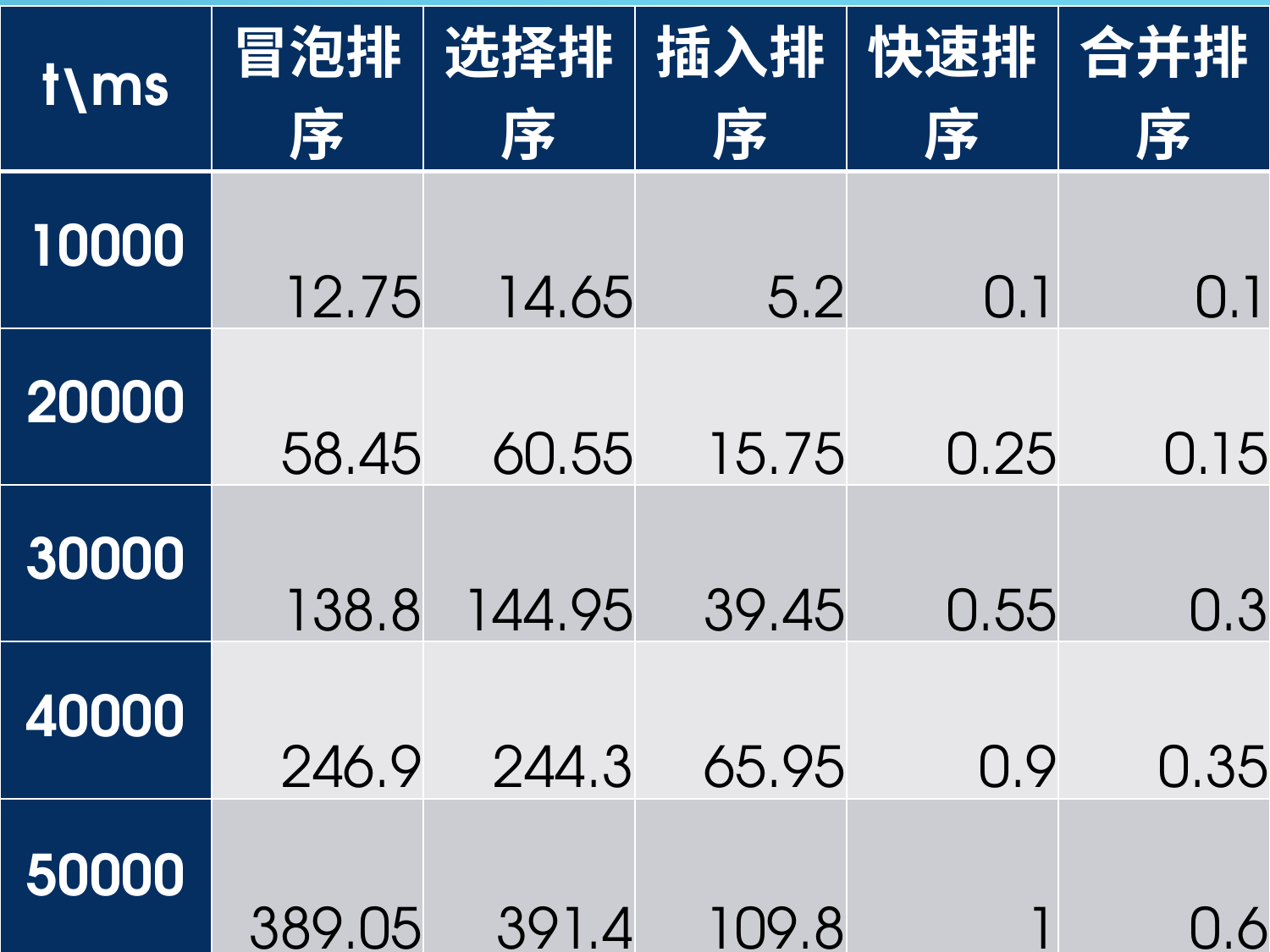

| t\ms | 冒泡排序 | 选择排序 | 插入排序 | 快速排序 | 合并排序 |
| --- | --- | --- | --- | --- | --- |
| 10000 | 12.75 | 14.65 | 5.2 | 0.1 | 0.1 |
| 20000 | 58.45 | 60.55 | 15.75 | 0.25 | 0.15 |
| 30000 | 138.8 | 144.95 | 39.45 | 0.55 | 0.3 |
| 40000 | 246.9 | 244.3 | 65.95 | 0.9 | 0.35 |
| 50000 | 389.05 | 391.4 | 109.8 | 1 | 0.6 |